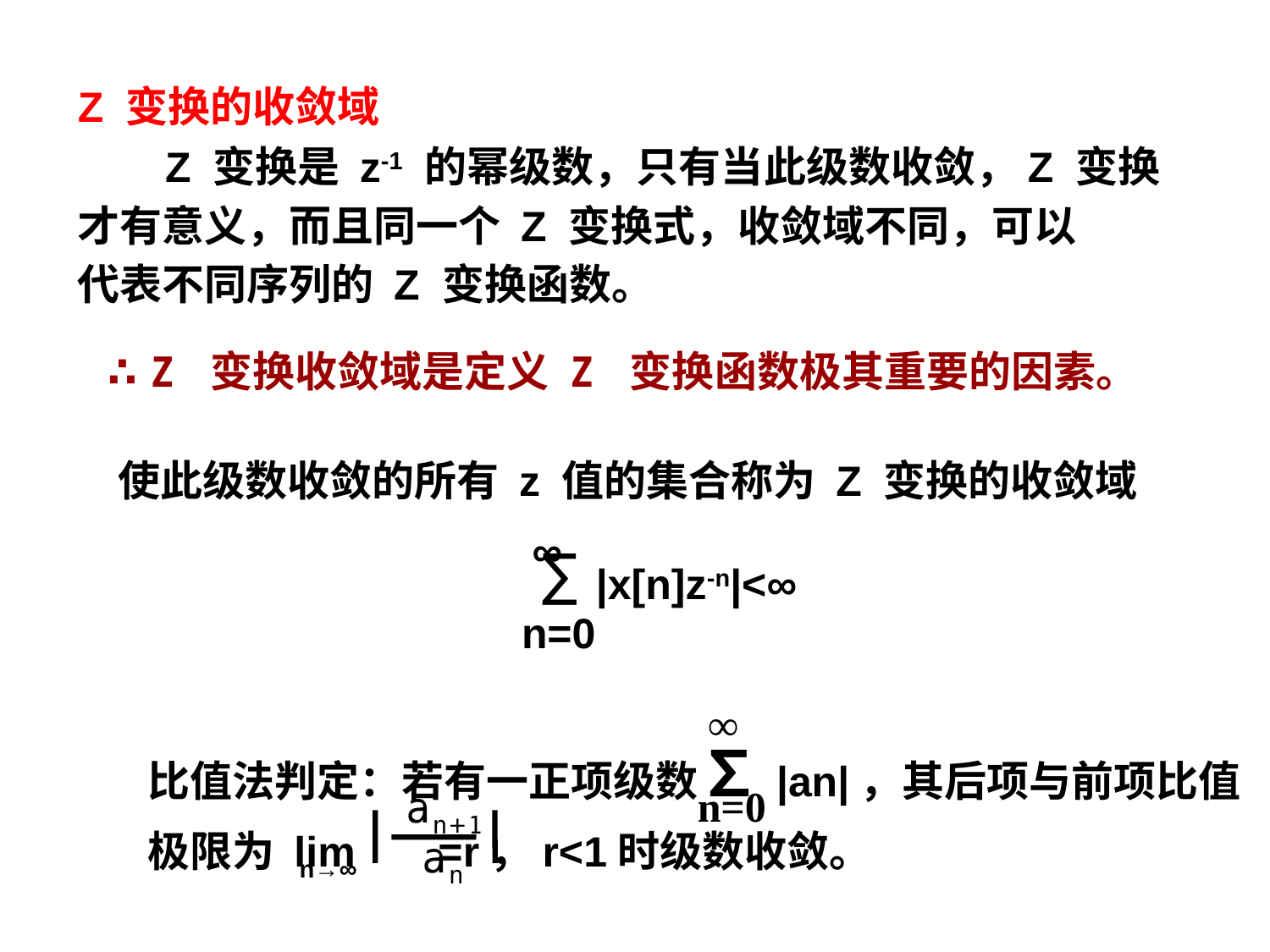

Z 变换的收敛域
       Z 变换是 z-1 的幂级数，只有当此级数收敛，Z 变换
才有意义，而且同一个 Z 变换式，收敛域不同，可以
代表不同序列的 Z 变换函数。
∴ Z 变换收敛域是定义 Z 变换函数极其重要的因素。
使此级数收敛的所有 z 值的集合称为 Z 变换的收敛域
 ∑ |x[n]z-n|<∞
 ∞
n=0
 ∞
n=0
比值法判定：若有一正项级数∑|an|，其后项与前项比值极限为 lim       =r，r<1时级数收敛。

 n→∞
  an+1
   an